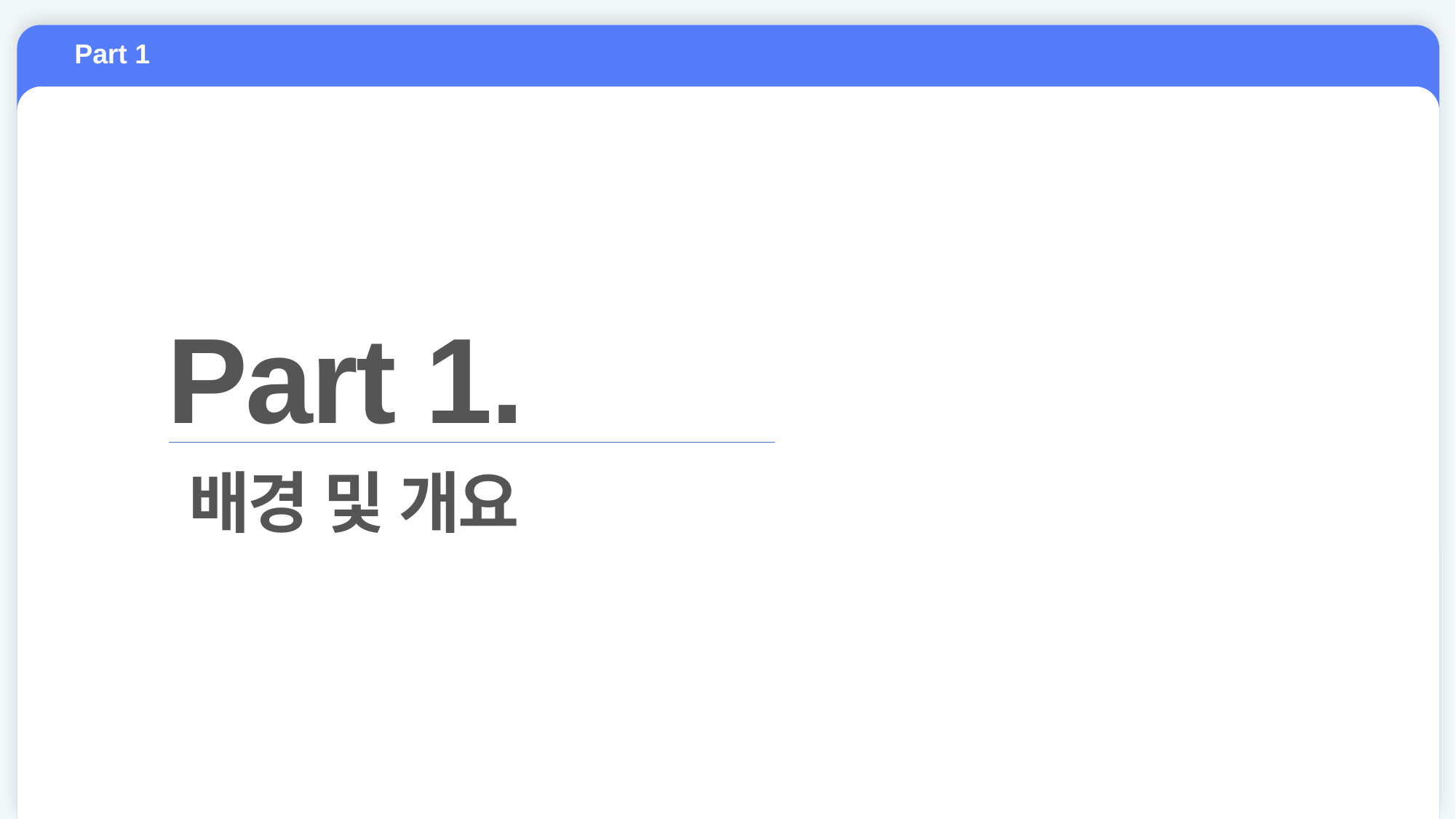

Part 1
Part 1.
배경 및 개요